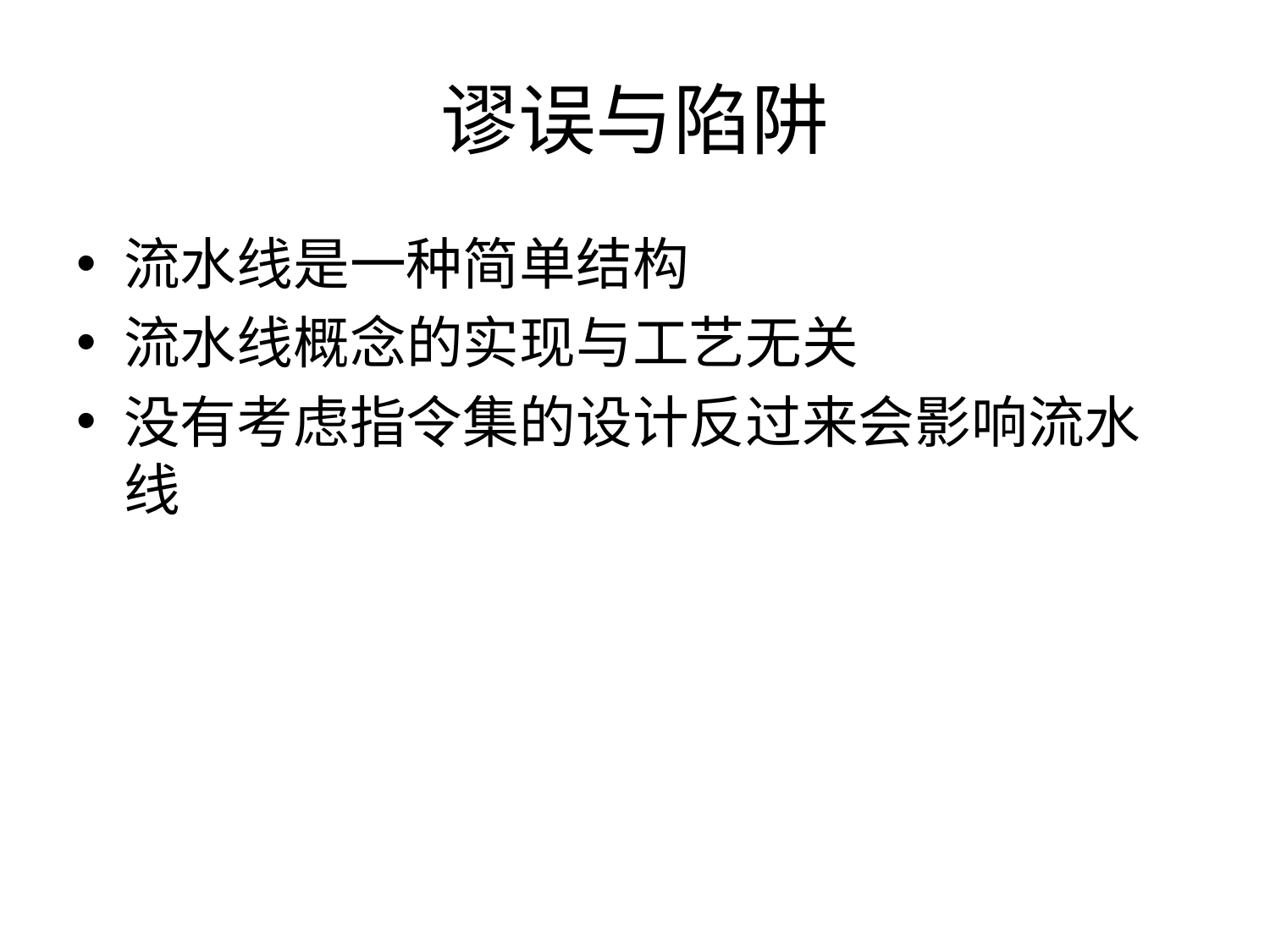

# 谬误与陷阱
流水线是一种简单结构
流水线概念的实现与工艺无关
没有考虑指令集的设计反过来会影响流水线